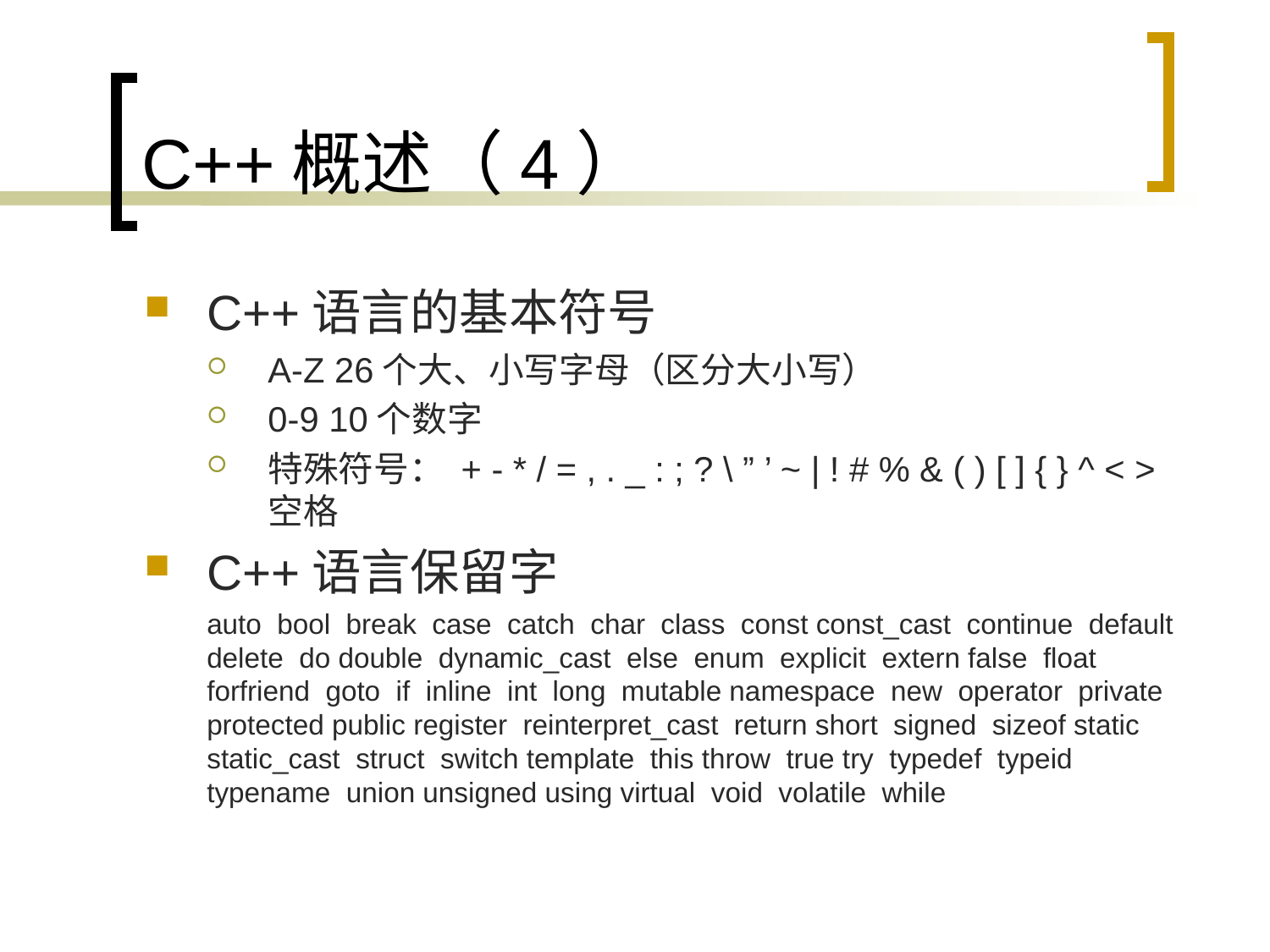

# C++概述（4）
C++语言的基本符号
A-Z 26个大、小写字母（区分大小写）
0-9 10个数字
特殊符号： + - * / = , . _ : ; ? \ ” ’ ~ | ! # % & ( ) [ ] { } ^ < > 空格
C++语言保留字
auto  bool  break  case  catch  char  class  const const_cast  continue  default  delete  do double  dynamic_cast  else  enum  explicit  extern false  float  forfriend  goto  if  inline  int  long  mutable namespace  new  operator  private protected public register  reinterpret_cast  return short  signed  sizeof static static_cast  struct  switch template  this throw  true try  typedef  typeid typename  union unsigned using virtual  void  volatile  while